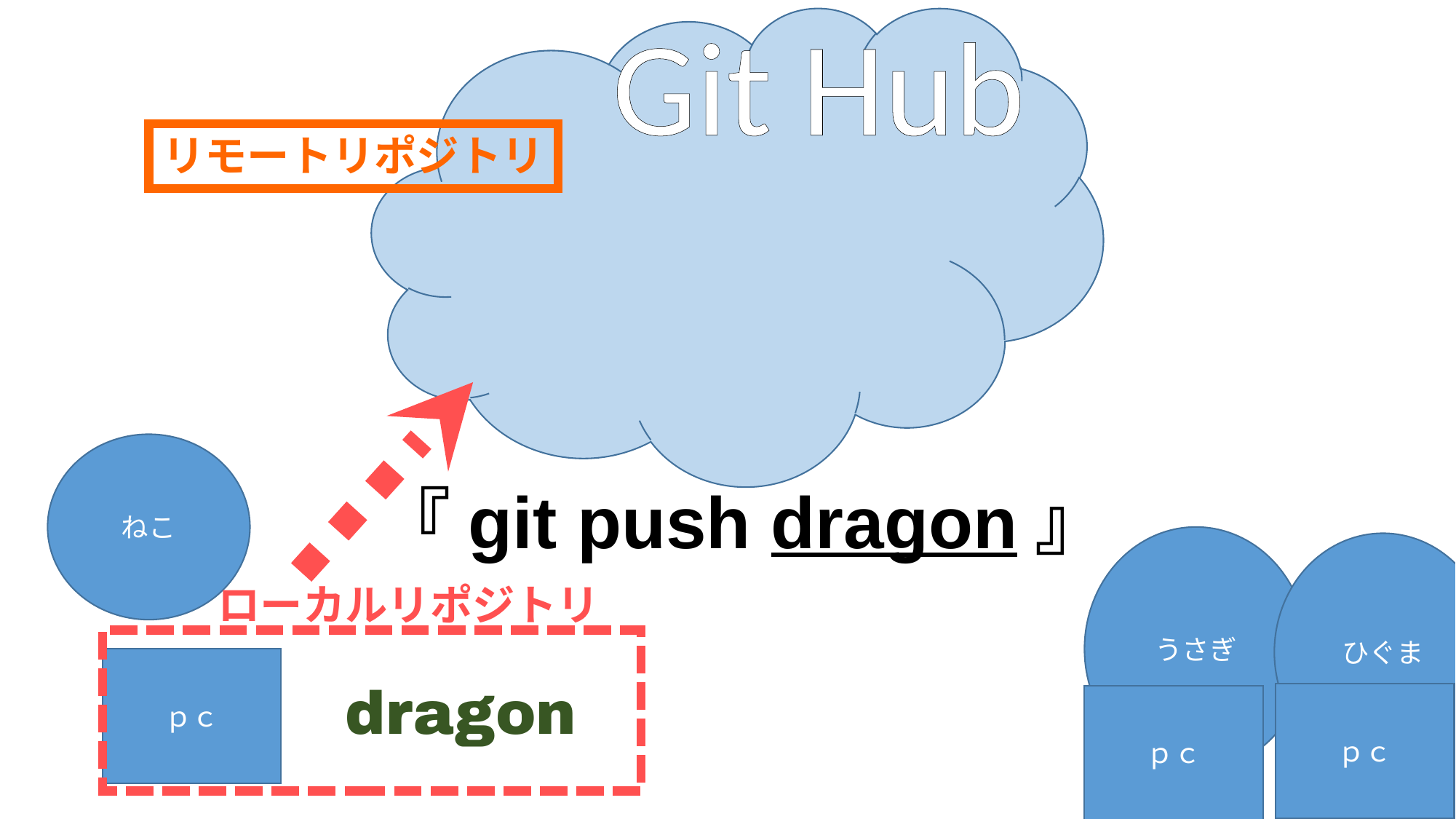

Git Hub

リモートリポジトリ

ねこ
『git push dragon』
うさぎ
ひぐま
ローカルリポジトリ

ｐｃ
dragon
ｐｃ
ｐｃ